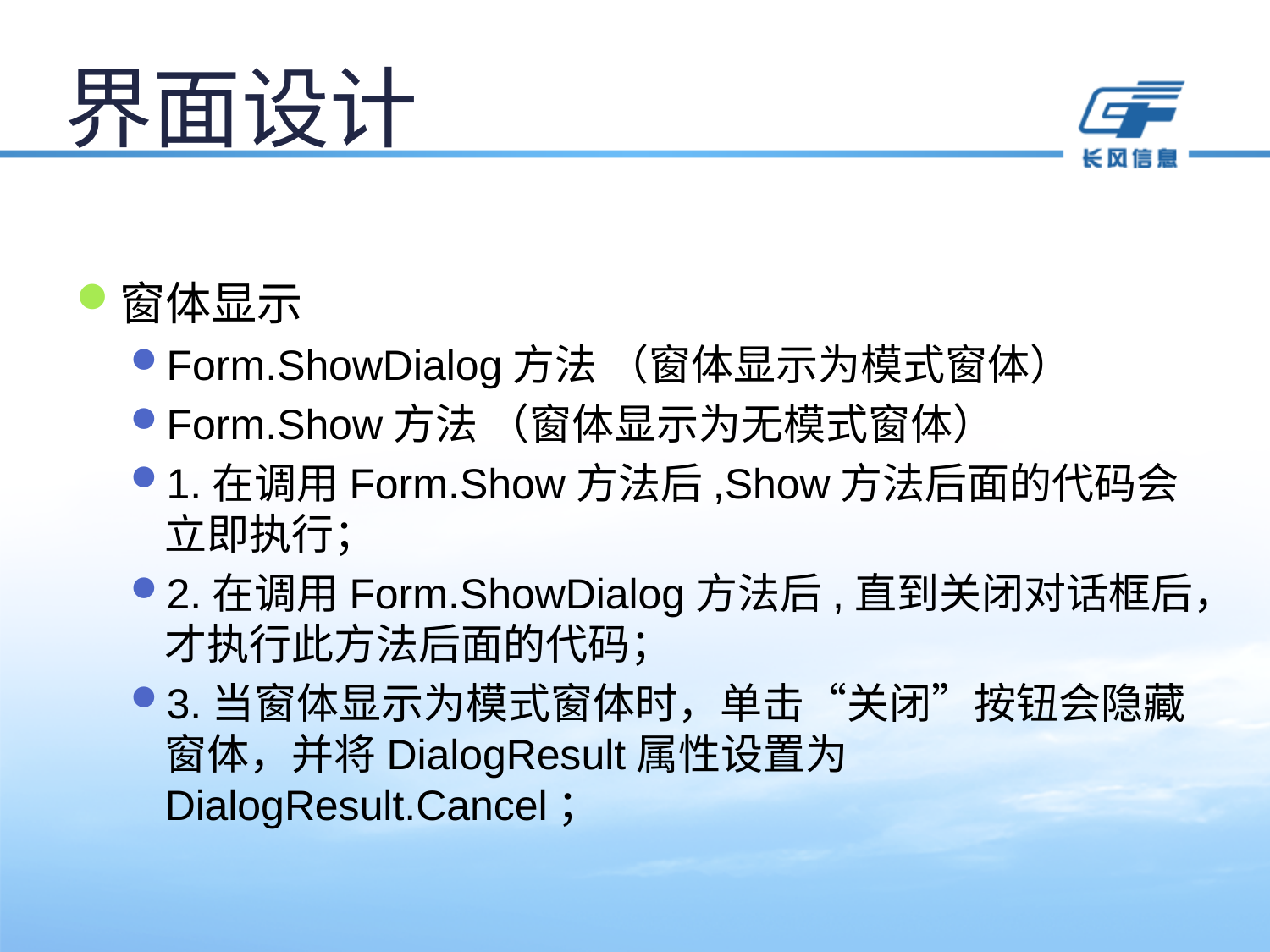

# 界面设计
窗体显示
Form.ShowDialog方法 （窗体显示为模式窗体）
Form.Show方法 （窗体显示为无模式窗体）
1.在调用Form.Show方法后,Show方法后面的代码会立即执行；
2.在调用Form.ShowDialog方法后,直到关闭对话框后，才执行此方法后面的代码；
3.当窗体显示为模式窗体时，单击“关闭”按钮会隐藏窗体，并将DialogResult属性设置为DialogResult.Cancel；